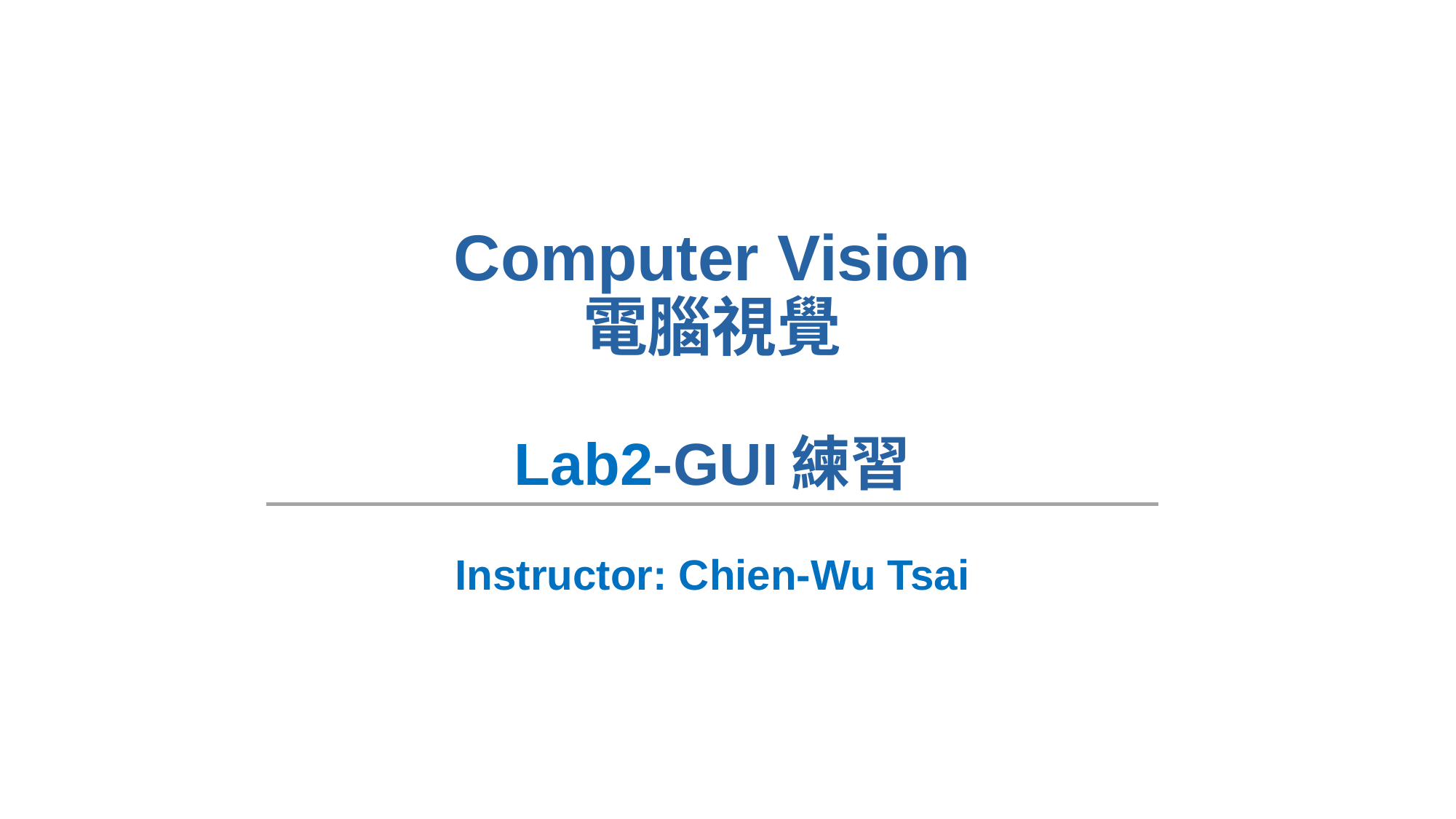

# Computer Vision 電腦視覺 Lab2-GUI練習
Instructor: Chien-Wu Tsai